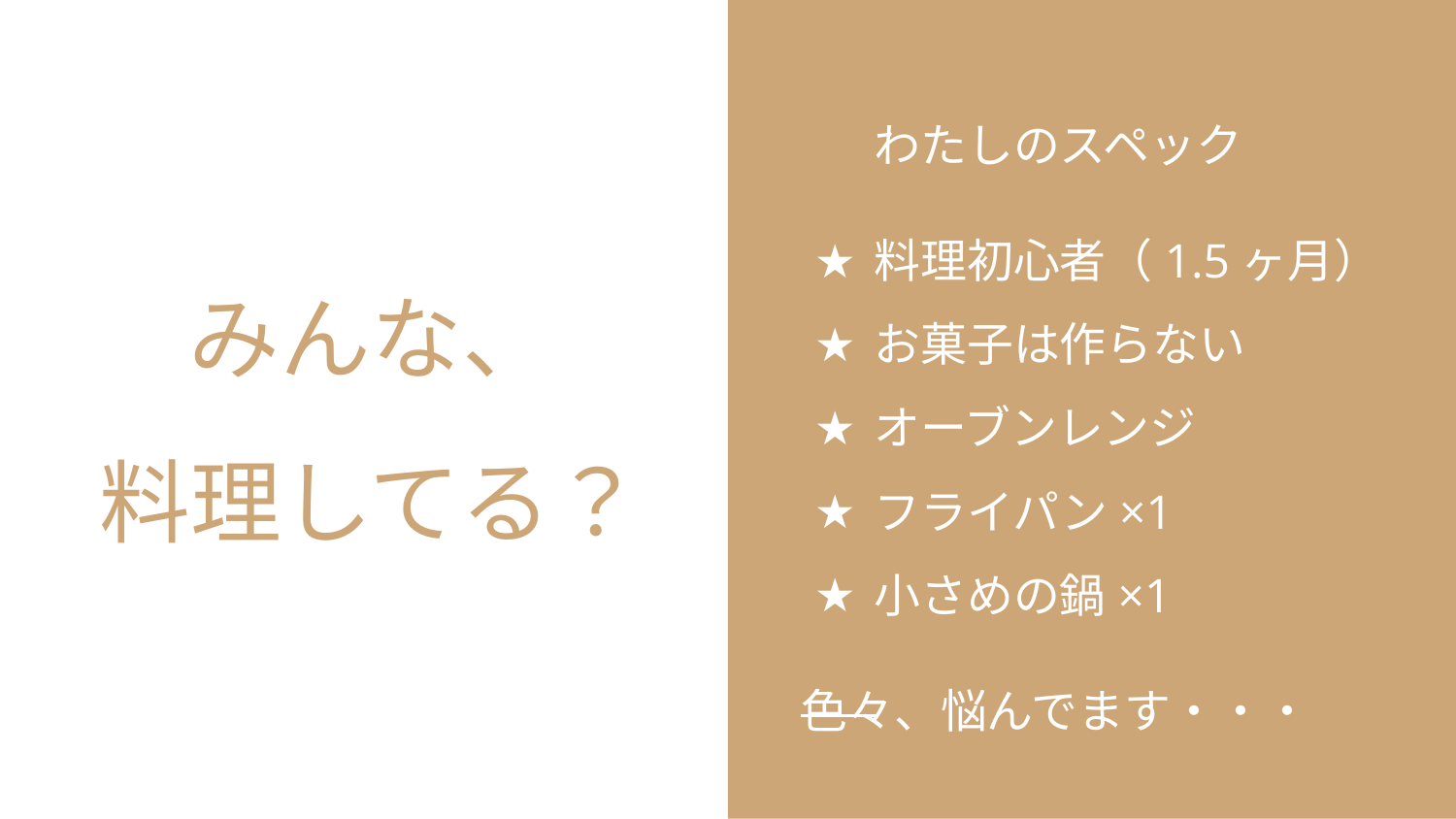

わたしのスペック
料理初心者（1.5ヶ月）
お菓子は作らない
オーブンレンジ
フライパン×1
小さめの鍋×1
色々、悩んでます・・・
# みんな、
料理してる？